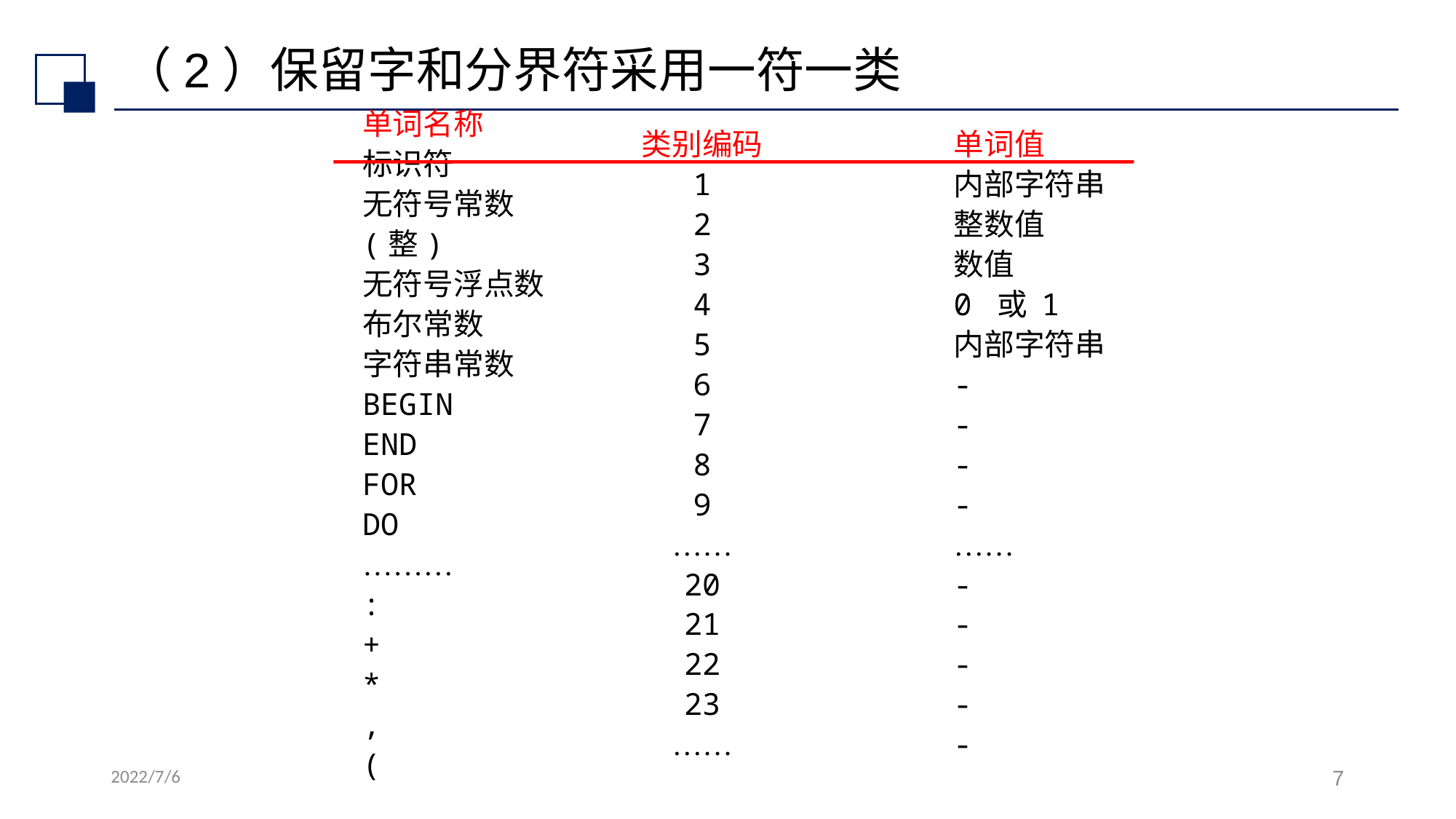

# （2）保留字和分界符采用一符一类

单词名称
标识符
无符号常数(整)
无符号浮点数
布尔常数
字符串常数
BEGIN
END
FOR
DO
………
:
+
*
,
(
类别编码
1
2
3
4
5
6
7
8
9
……
20
21
22
23
……
单词值
内部字符串
整数值
数值
0 或 1
内部字符串
-
-
-
-
……
-
-
-
-
-

2022/7/6
7